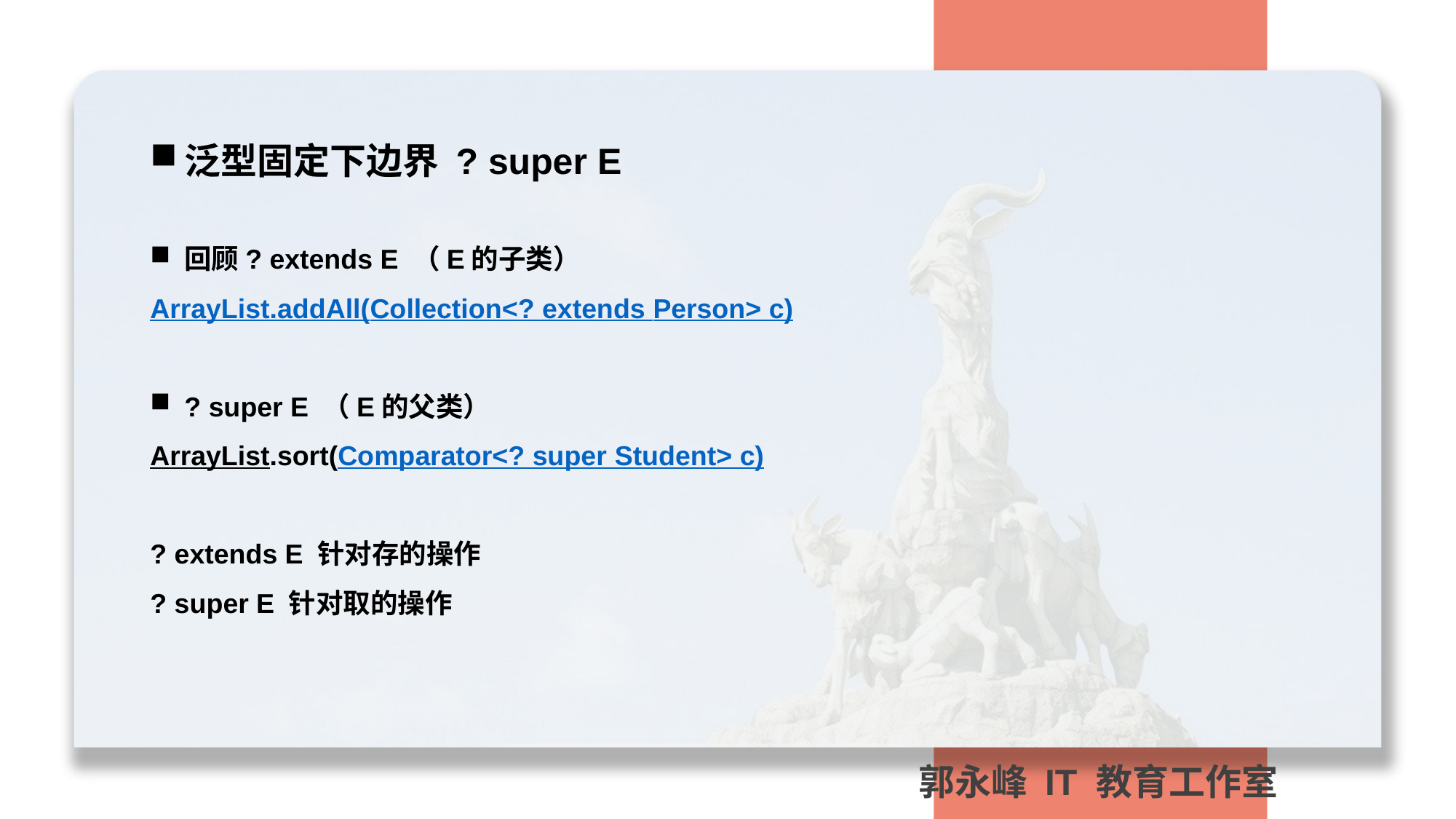

泛型固定下边界 ? super E

回顾? extends E （E的子类）
ArrayList.addAll(Collection<? extends Person> c)

? super E （E的父类）
ArrayList.sort(Comparator<? super Student> c)

? extends E 针对存的操作
? super E 针对取的操作